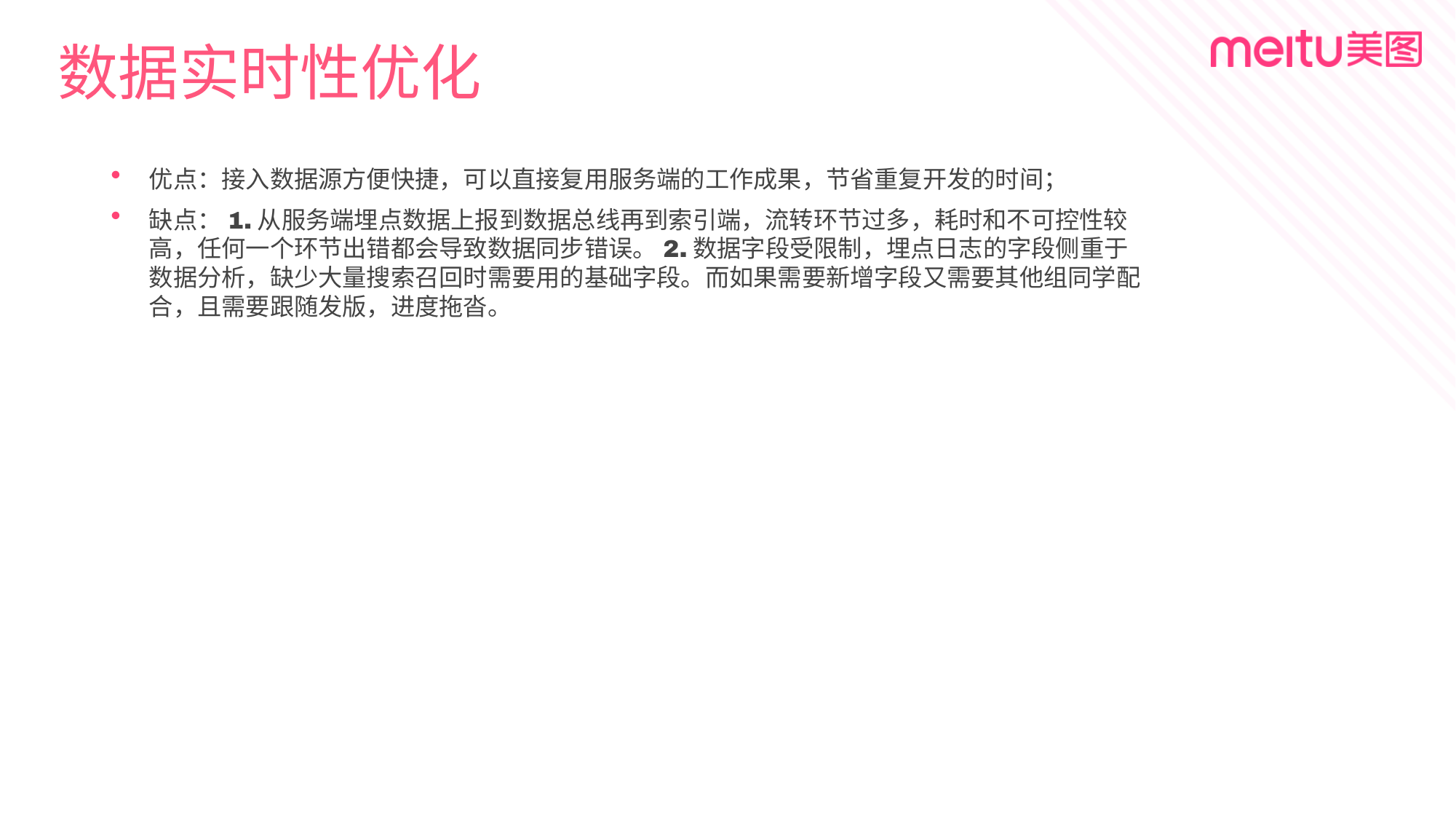

# 数据实时性优化
优点：接入数据源方便快捷，可以直接复用服务端的工作成果，节省重复开发的时间；
缺点：1.从服务端埋点数据上报到数据总线再到索引端，流转环节过多，耗时和不可控性较高，任何一个环节出错都会导致数据同步错误。2.数据字段受限制，埋点日志的字段侧重于数据分析，缺少大量搜索召回时需要用的基础字段。而如果需要新增字段又需要其他组同学配合，且需要跟随发版，进度拖沓。